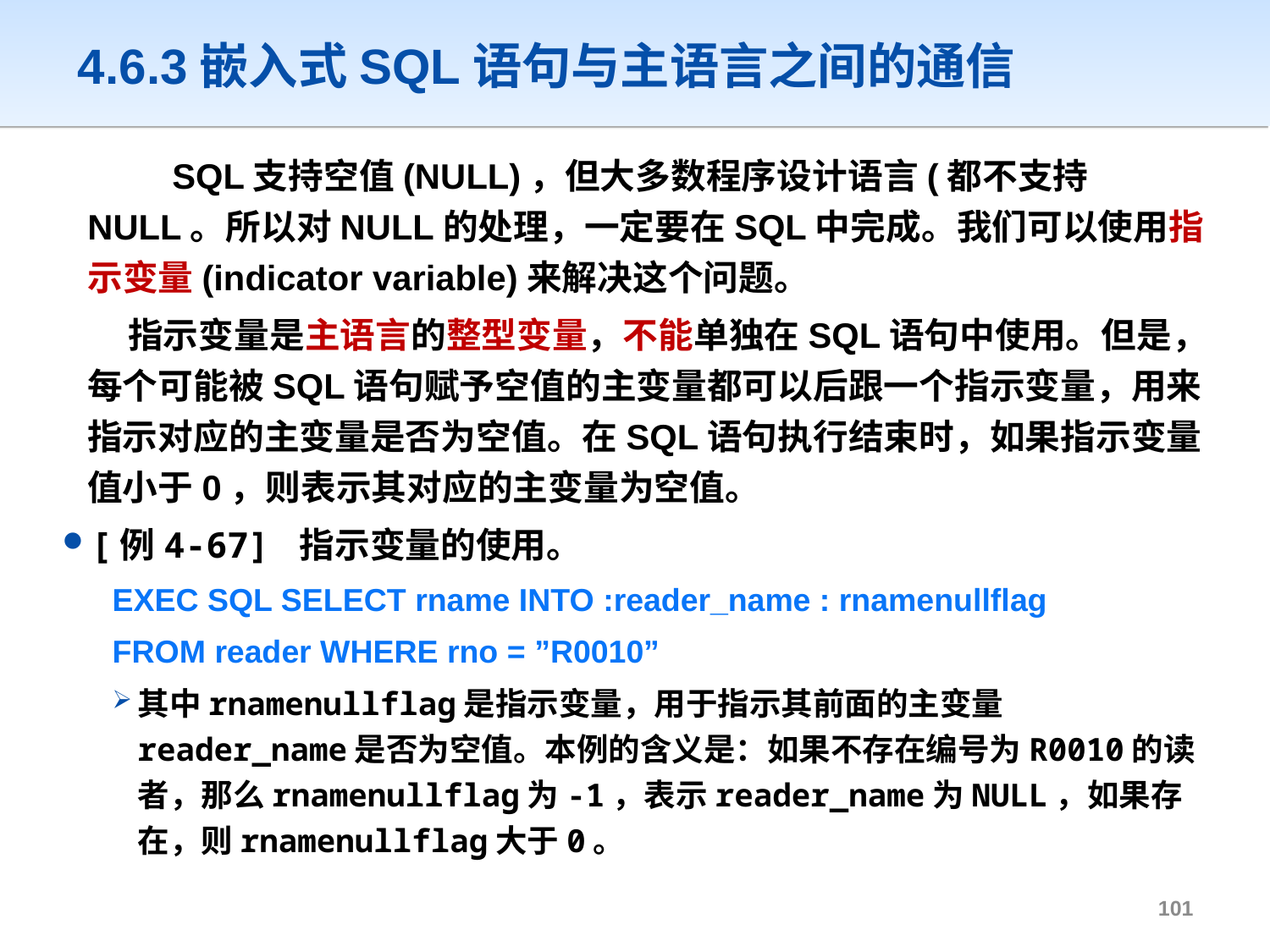

# 4.6.3嵌入式SQL语句与主语言之间的通信
	    SQL支持空值(NULL)，但大多数程序设计语言(都不支持NULL。所以对NULL的处理，一定要在SQL中完成。我们可以使用指示变量(indicator variable)来解决这个问题。
	    指示变量是主语言的整型变量，不能单独在SQL语句中使用。但是，每个可能被SQL语句赋予空值的主变量都可以后跟一个指示变量，用来指示对应的主变量是否为空值。在SQL语句执行结束时，如果指示变量值小于0，则表示其对应的主变量为空值。
[例4-67] 指示变量的使用。
EXEC SQL SELECT rname INTO :reader_name : rnamenullflag
FROM reader WHERE rno = ”R0010”
其中rnamenullflag是指示变量，用于指示其前面的主变量reader_name是否为空值。本例的含义是：如果不存在编号为R0010的读者，那么rnamenullflag为-1，表示reader_name为NULL，如果存在，则rnamenullflag大于0。

101